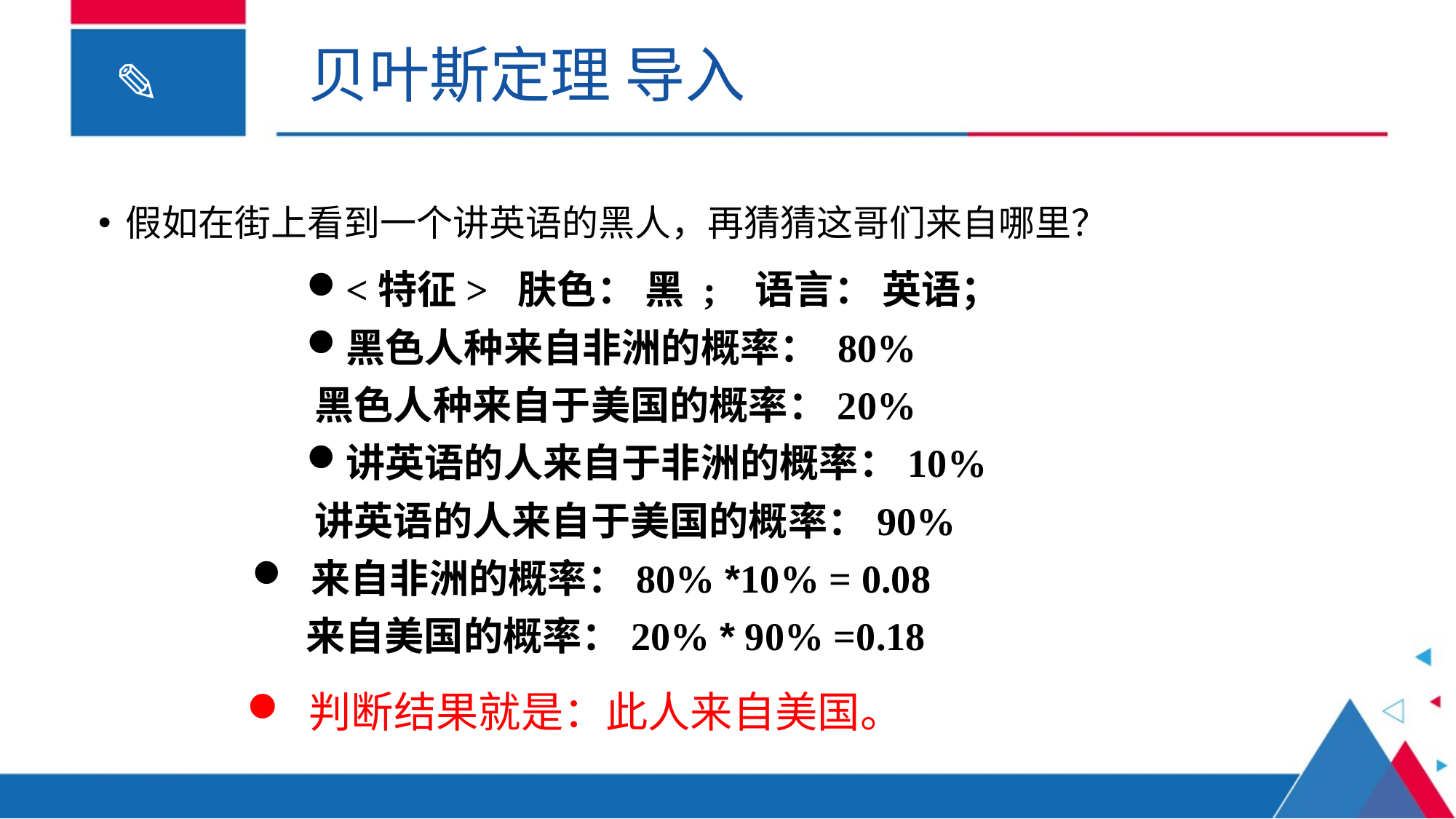

贝叶斯定理 导入
假如在街上看到一个讲英语的黑人，再猜猜这哥们来自哪里？

<特征>  肤色： 黑 ;   语言： 英语；
黑色人种来自非洲的概率： 80%
      黑色人种来自于美国的概率：20%
讲英语的人来自于非洲的概率：10%
      讲英语的人来自于美国的概率：90%
 来自非洲的概率：80% *10% = 0.08
     来自美国的概率：20% * 90% =0.18
 判断结果就是：此人来自美国。